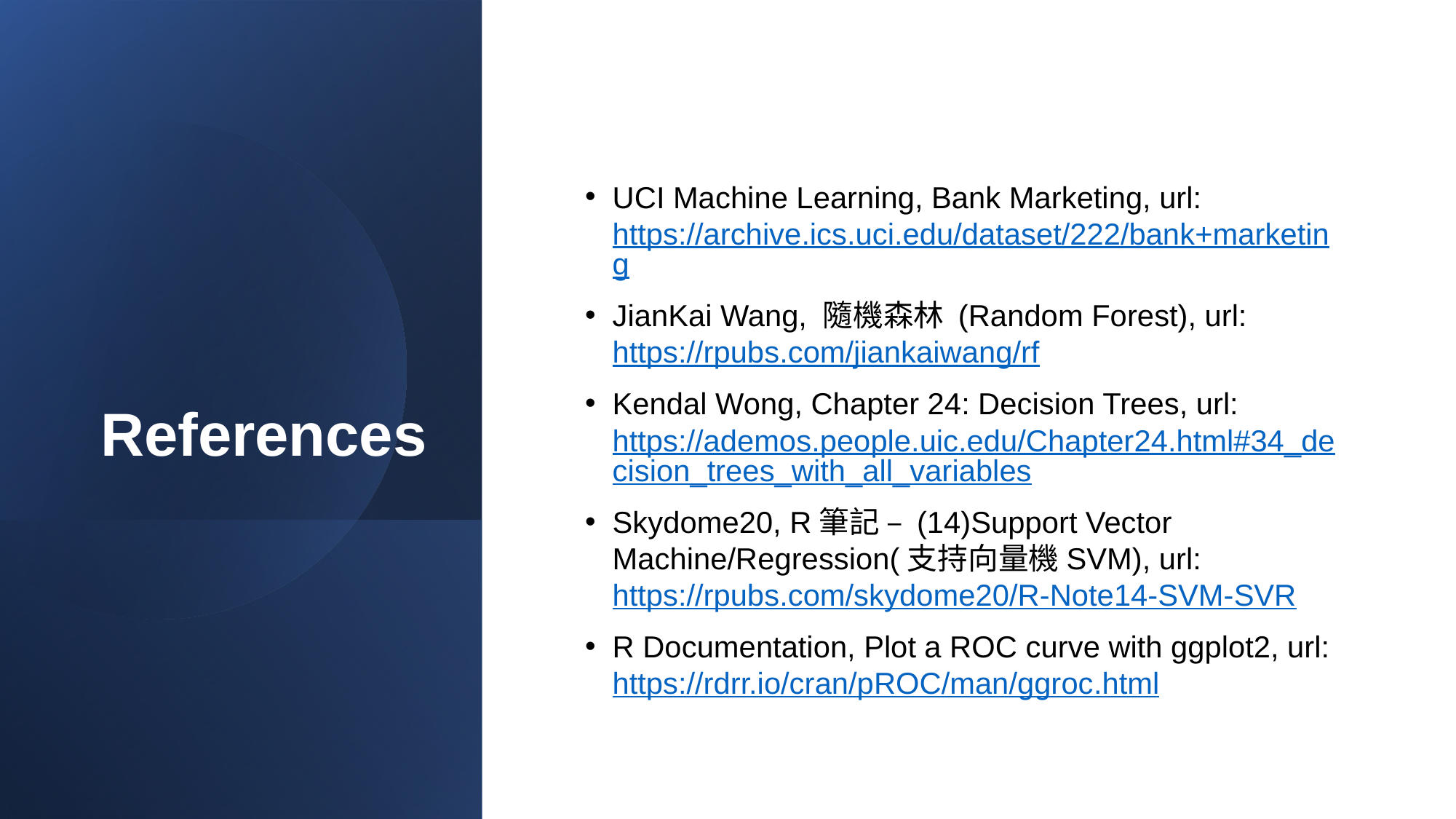

# References
UCI Machine Learning, Bank Marketing, url: https://archive.ics.uci.edu/dataset/222/bank+marketing
JianKai Wang, 隨機森林 (Random Forest), url: https://rpubs.com/jiankaiwang/rf
Kendal Wong, Chapter 24: Decision Trees, url: https://ademos.people.uic.edu/Chapter24.html#34_decision_trees_with_all_variables
Skydome20, R筆記 – (14)Support Vector Machine/Regression(支持向量機SVM), url: https://rpubs.com/skydome20/R-Note14-SVM-SVR
R Documentation, Plot a ROC curve with ggplot2, url: https://rdrr.io/cran/pROC/man/ggroc.html